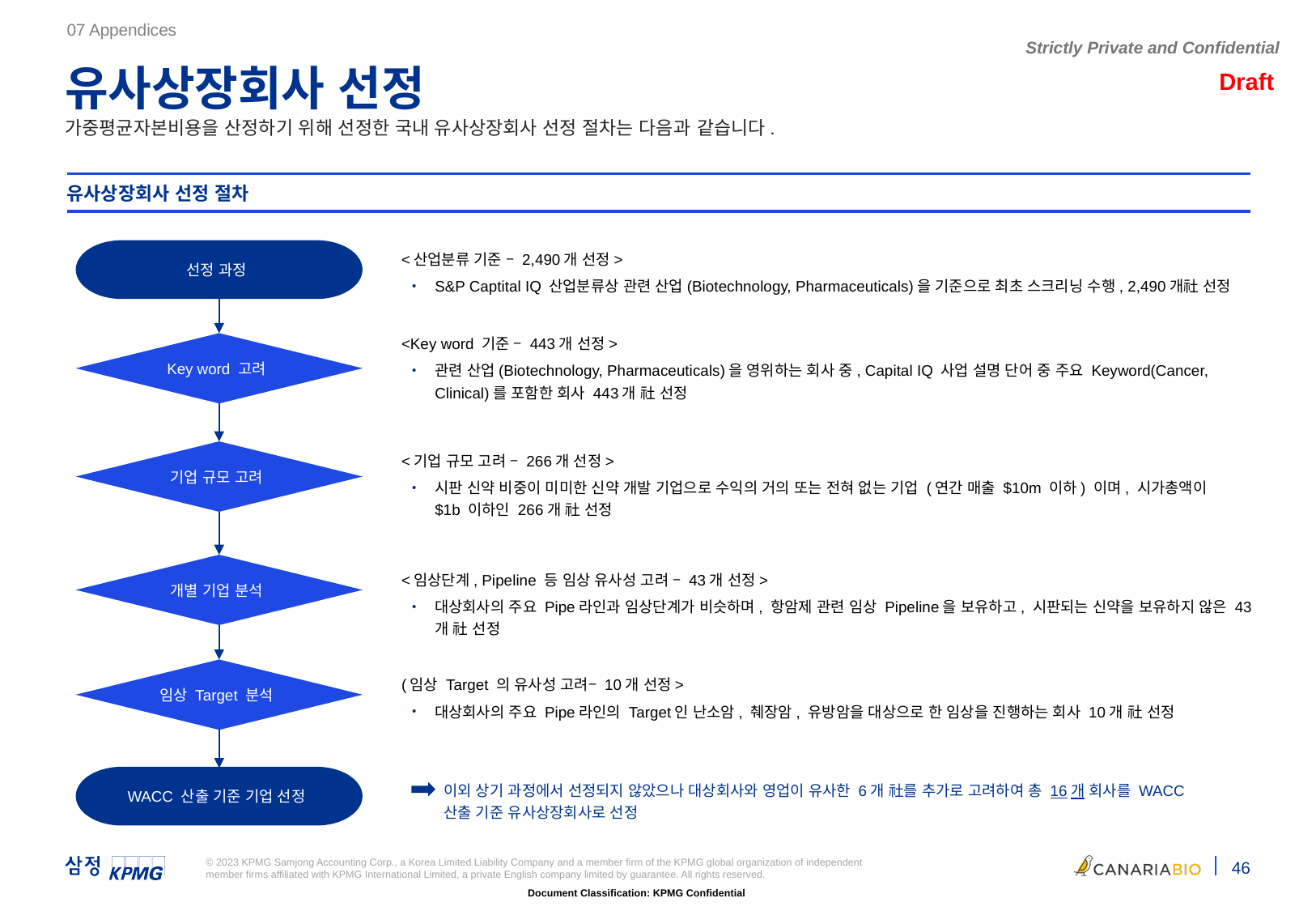

07 Appendices

유사상장회사 선정
가중평균자본비용을 산정하기 위해 선정한 국내 유사상장회사 선정 절차는 다음과 같습니다.
유사상장회사 선정 절차
선정 과정
<산업분류 기준 – 2,490개 선정>
S&P Captital IQ 산업분류상 관련 산업(Biotechnology, Pharmaceuticals)을 기준으로 최초 스크리닝 수행, 2,490개社 선정
<Key word 기준 – 443개 선정>
관련 산업(Biotechnology, Pharmaceuticals)을 영위하는 회사 중, Capital IQ 사업 설명 단어 중 주요 Keyword(Cancer, Clinical)를 포함한 회사 443개 社 선정
Key word 고려
기업 규모 고려
<기업 규모 고려 – 266개 선정>
시판 신약 비중이 미미한 신약 개발 기업으로 수익의 거의 또는 전혀 없는 기업 (연간 매출 $10m 이하) 이며, 시가총액이 $1b 이하인 266개 社 선정
개별 기업 분석
<임상단계, Pipeline 등 임상 유사성 고려 – 43개 선정>
대상회사의 주요 Pipe라인과 임상단계가 비슷하며, 항암제 관련 임상 Pipeline을 보유하고, 시판되는 신약을 보유하지 않은 43개 社 선정
임상 Target 분석
(임상 Target 의 유사성 고려– 10개 선정>
대상회사의 주요 Pipe라인의 Target인 난소암, 췌장암, 유방암을 대상으로 한 임상을 진행하는 회사 10개 社 선정
WACC 산출 기준 기업 선정
이외 상기 과정에서 선정되지 않았으나 대상회사와 영업이 유사한 6개 社를 추가로 고려하여 총 16개 회사를 WACC 산출 기준 유사상장회사로 선정